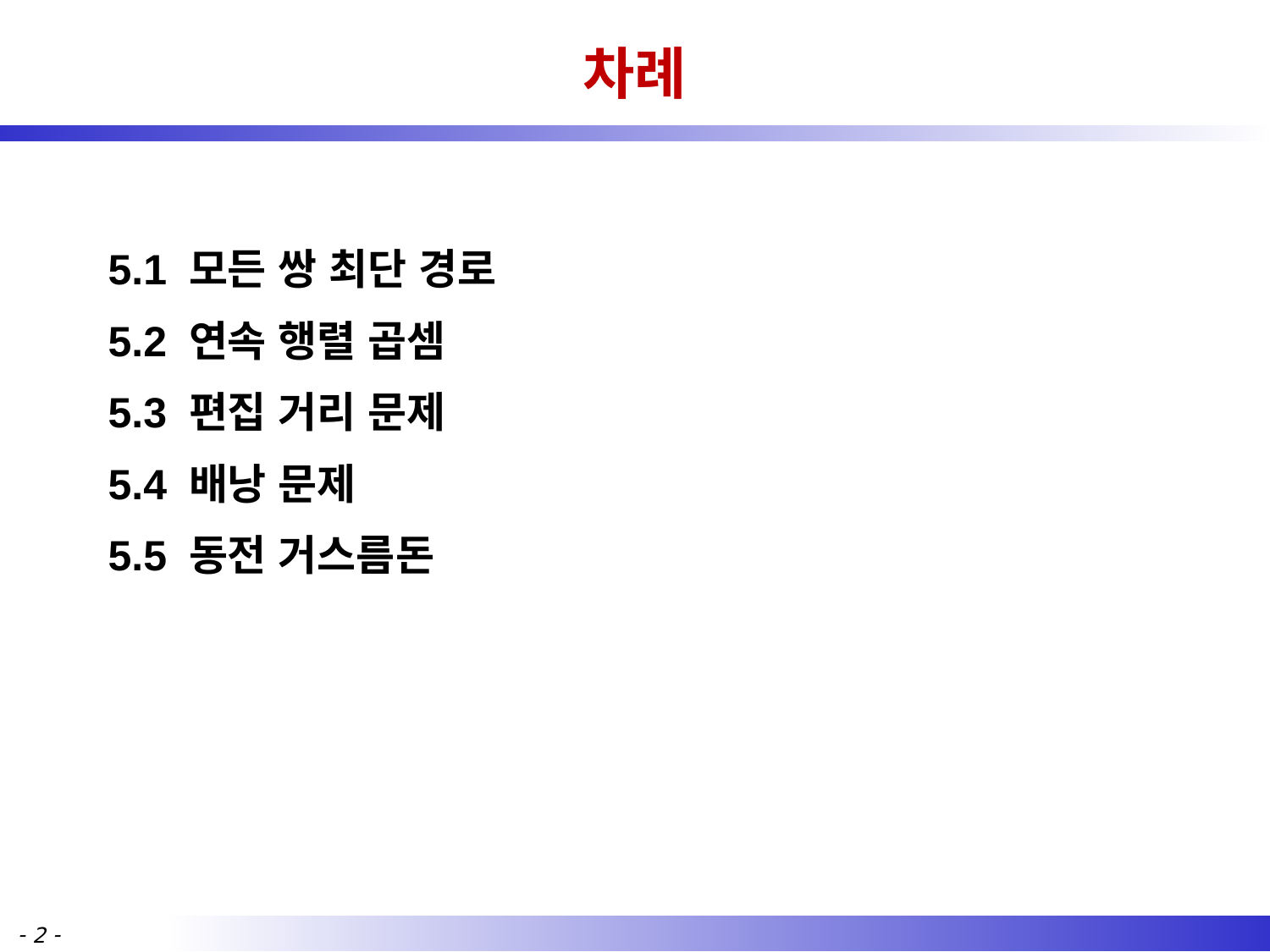

# 차례
5.1 모든 쌍 최단 경로
5.2 연속 행렬 곱셈
5.3 편집 거리 문제
5.4 배낭 문제
5.5 동전 거스름돈
- 2 -